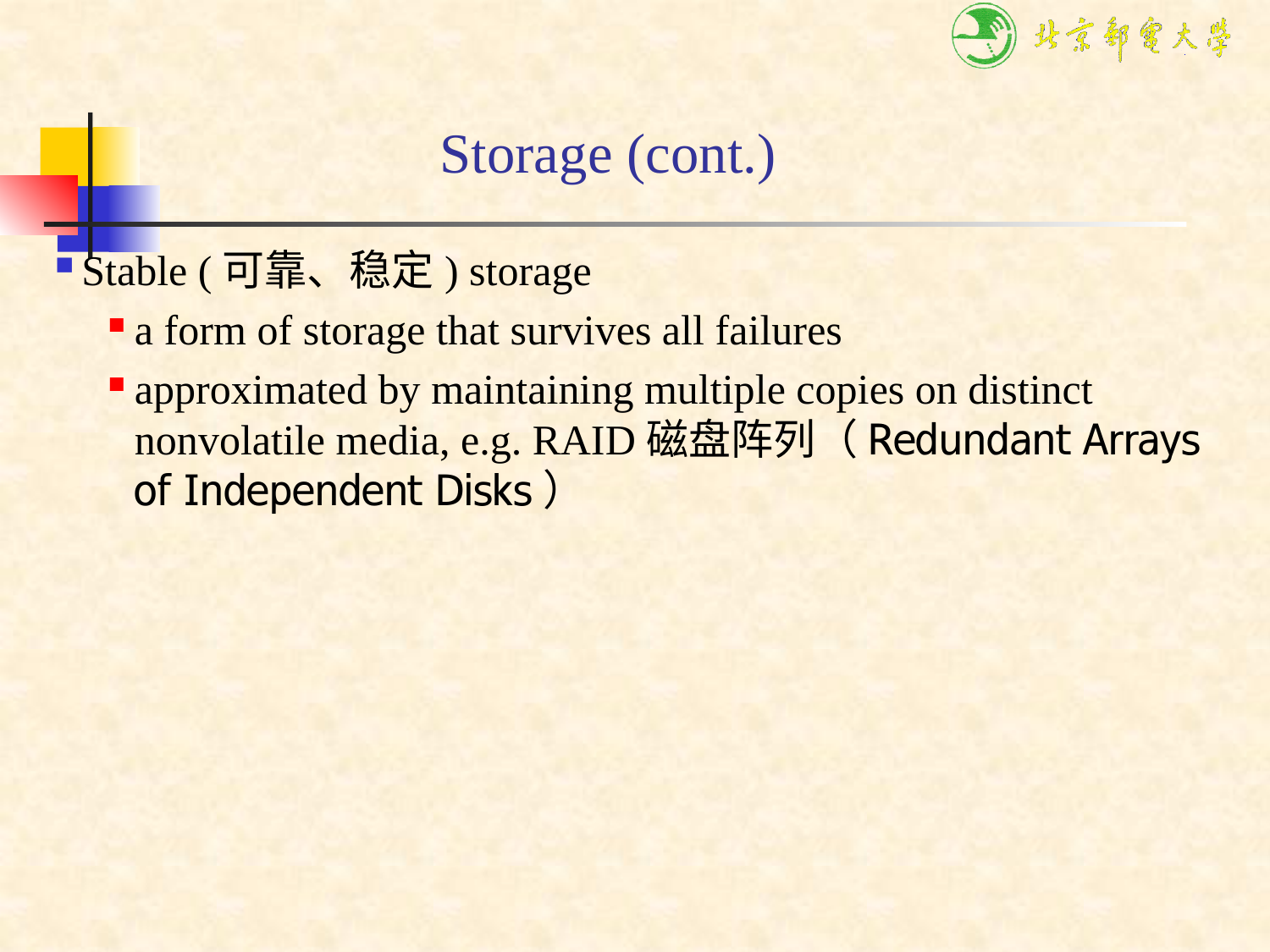

# Storage (cont.)
Stable (可靠、稳定) storage
a form of storage that survives all failures
approximated by maintaining multiple copies on distinct nonvolatile media, e.g. RAID磁盘阵列（Redundant Arrays of Independent Disks）

8